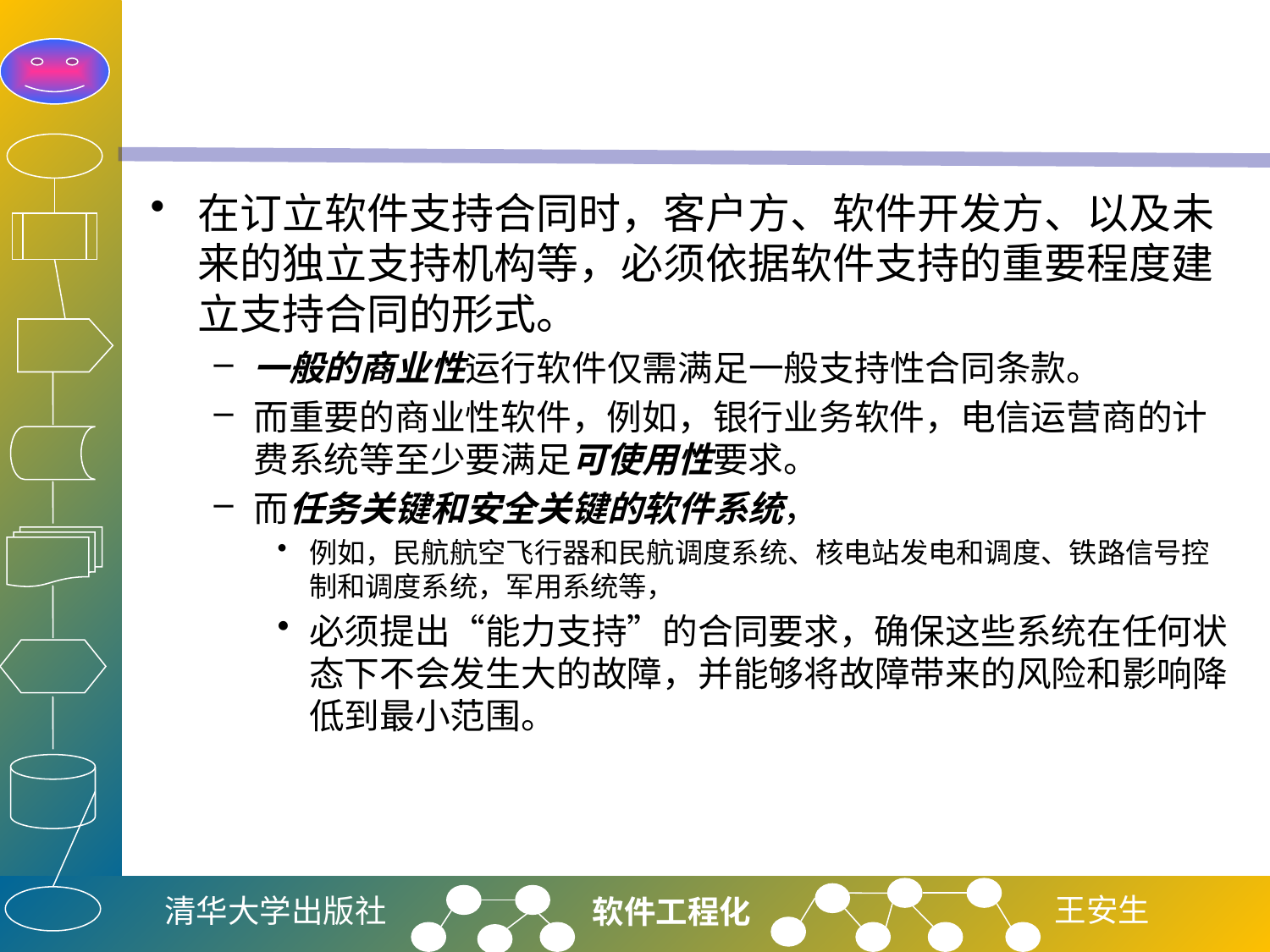

#
在订立软件支持合同时，客户方、软件开发方、以及未来的独立支持机构等，必须依据软件支持的重要程度建立支持合同的形式。
一般的商业性运行软件仅需满足一般支持性合同条款。
而重要的商业性软件，例如，银行业务软件，电信运营商的计费系统等至少要满足可使用性要求。
而任务关键和安全关键的软件系统，
例如，民航航空飞行器和民航调度系统、核电站发电和调度、铁路信号控制和调度系统，军用系统等，
必须提出“能力支持”的合同要求，确保这些系统在任何状态下不会发生大的故障，并能够将故障带来的风险和影响降低到最小范围。